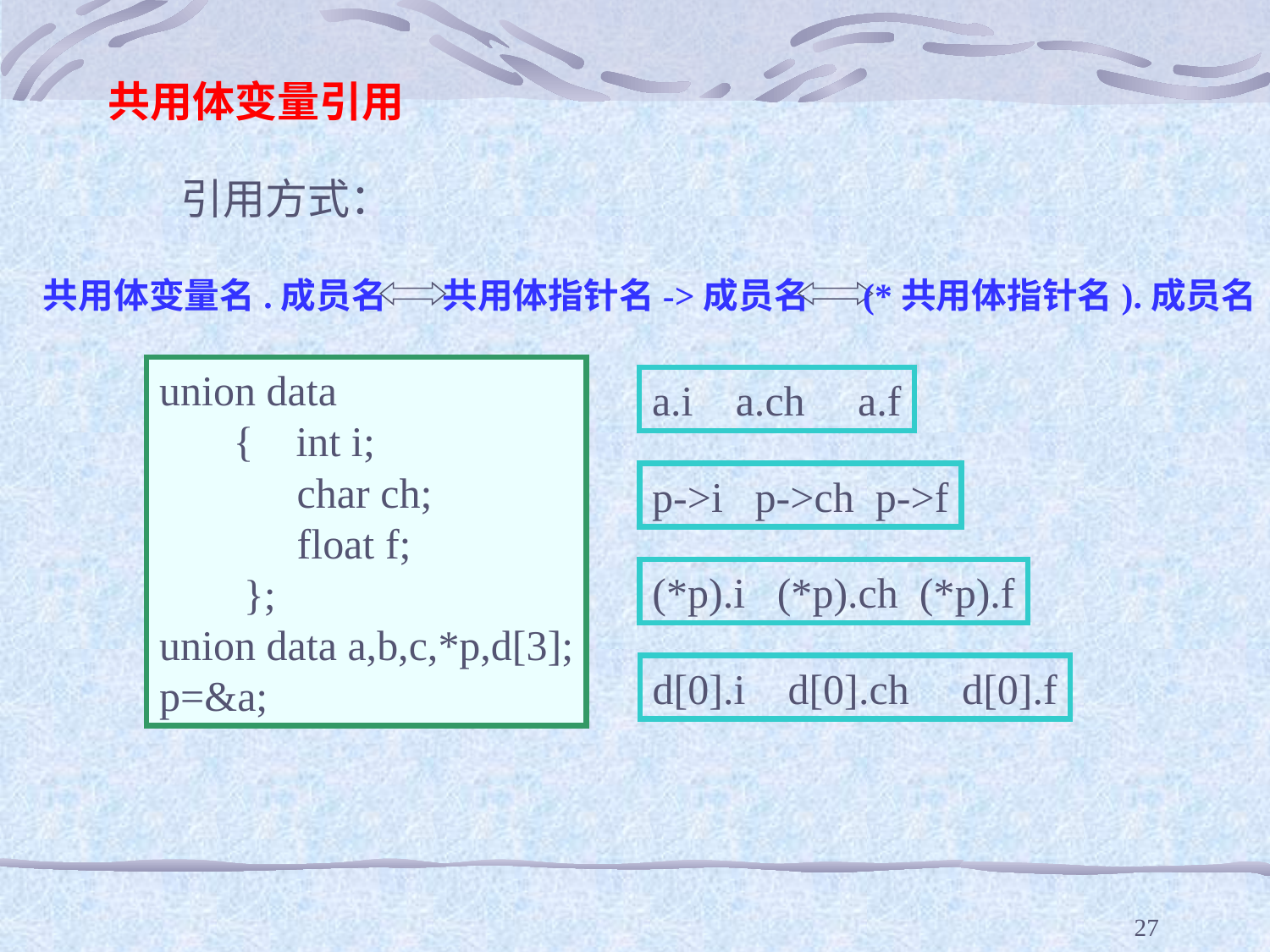

引用方式：
共用体变量引用
共用体变量名.成员名
共用体指针名->成员名
(*共用体指针名).成员名

union data
       {    int i;
             char ch;
             float f;
        };
union data a,b,c,*p,d[3];
p=&a;
a.i    a.ch     a.f
p->i   p->ch  p->f
(*p).i   (*p).ch  (*p).f
d[0].i    d[0].ch     d[0].f
27